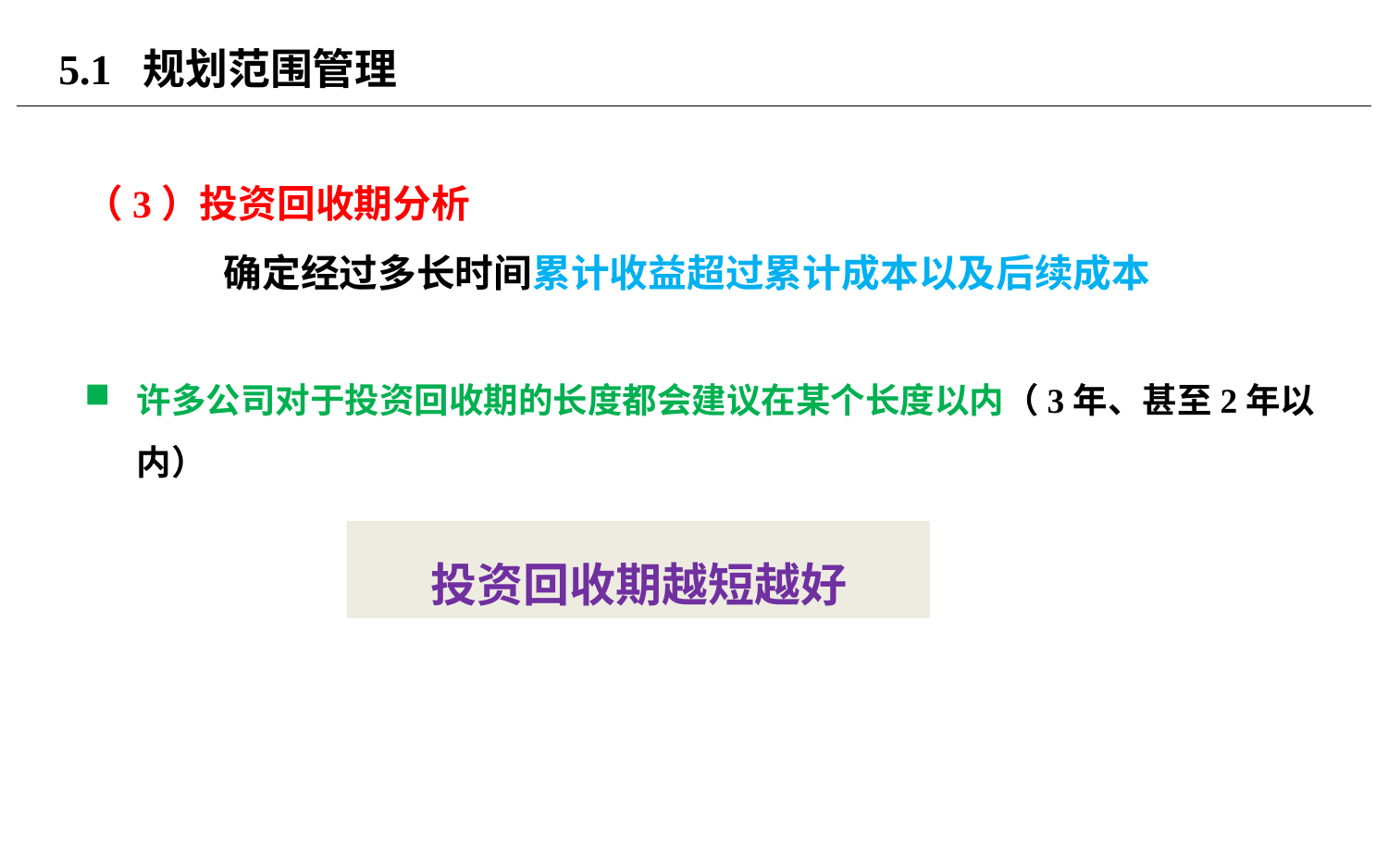

# 5.1  规划范围管理
（3）投资回收期分析
	确定经过多长时间累计收益超过累计成本以及后续成本

许多公司对于投资回收期的长度都会建议在某个长度以内（3年、甚至2年以内）
投资回收期越短越好